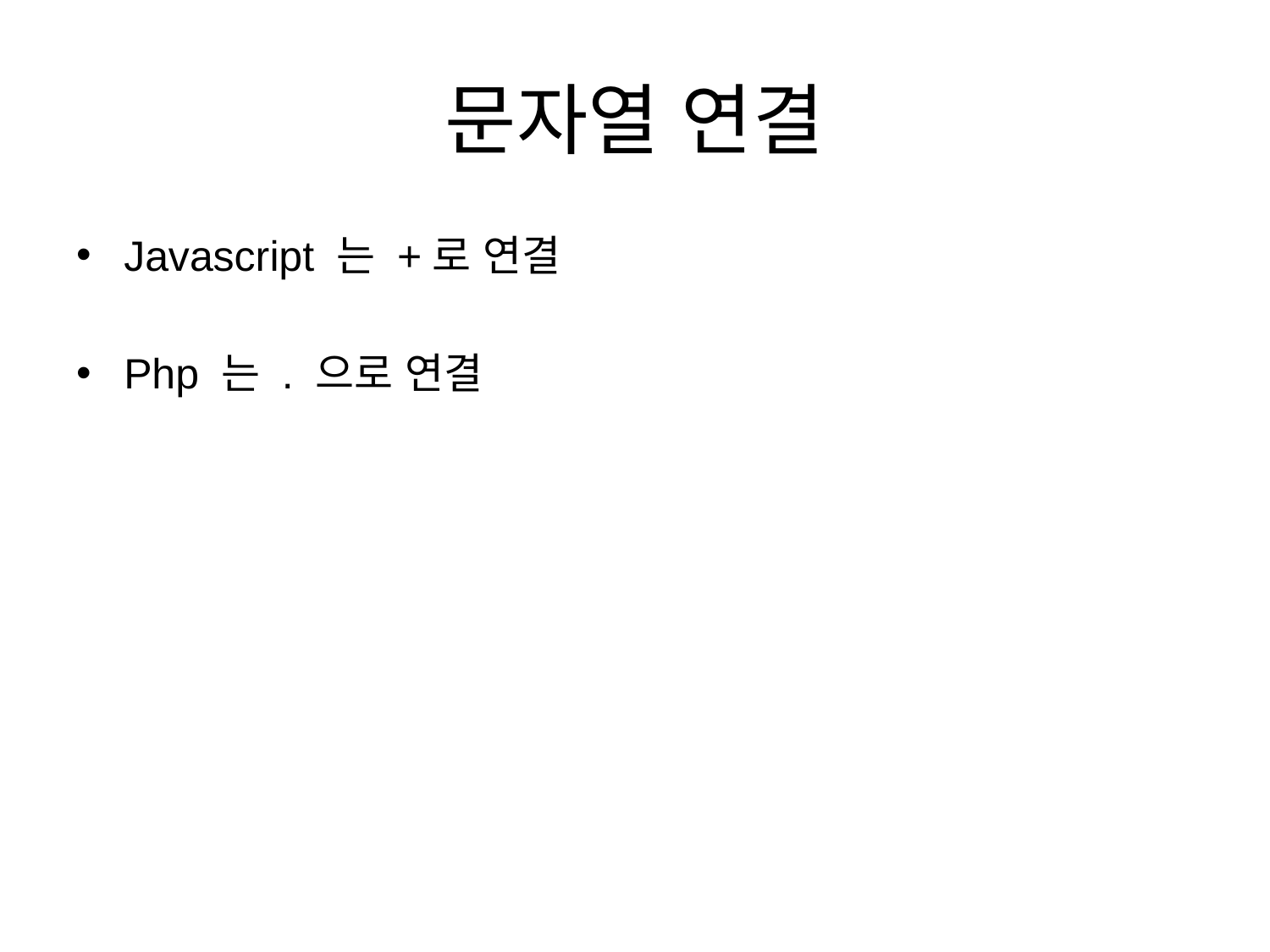

# 문자열 연결
Javascript 는 +로 연결

Php 는 . 으로 연결